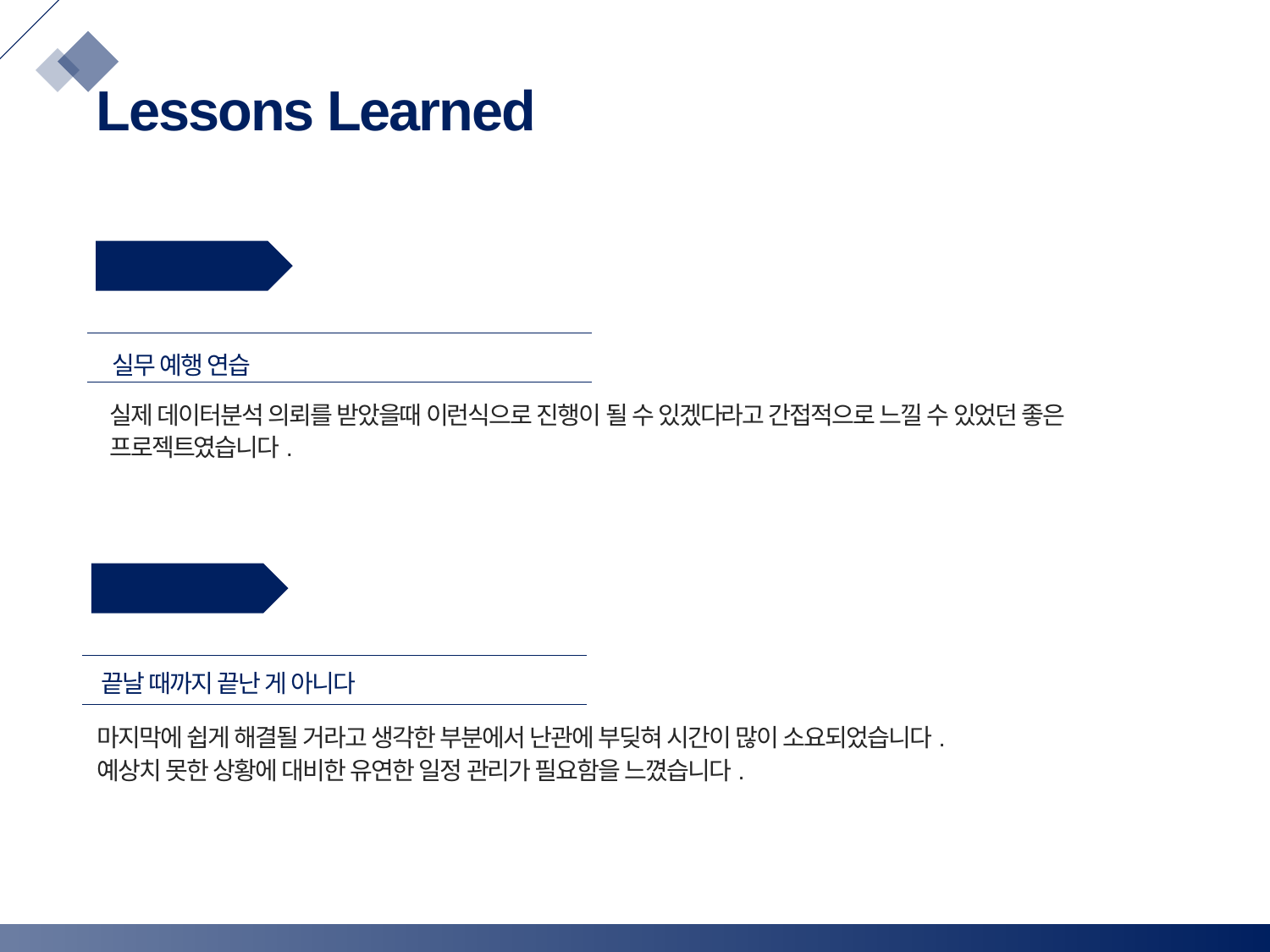

Lessons Learned
최대훈

실무 예행 연습
실제 데이터분석 의뢰를 받았을때 이런식으로 진행이 될 수 있겠다라고 간접적으로 느낄 수 있었던 좋은 프로젝트였습니다.
박성실

끝날 때까지 끝난 게 아니다
마지막에 쉽게 해결될 거라고 생각한 부분에서 난관에 부딪혀 시간이 많이 소요되었습니다.
예상치 못한 상황에 대비한 유연한 일정 관리가 필요함을 느꼈습니다.